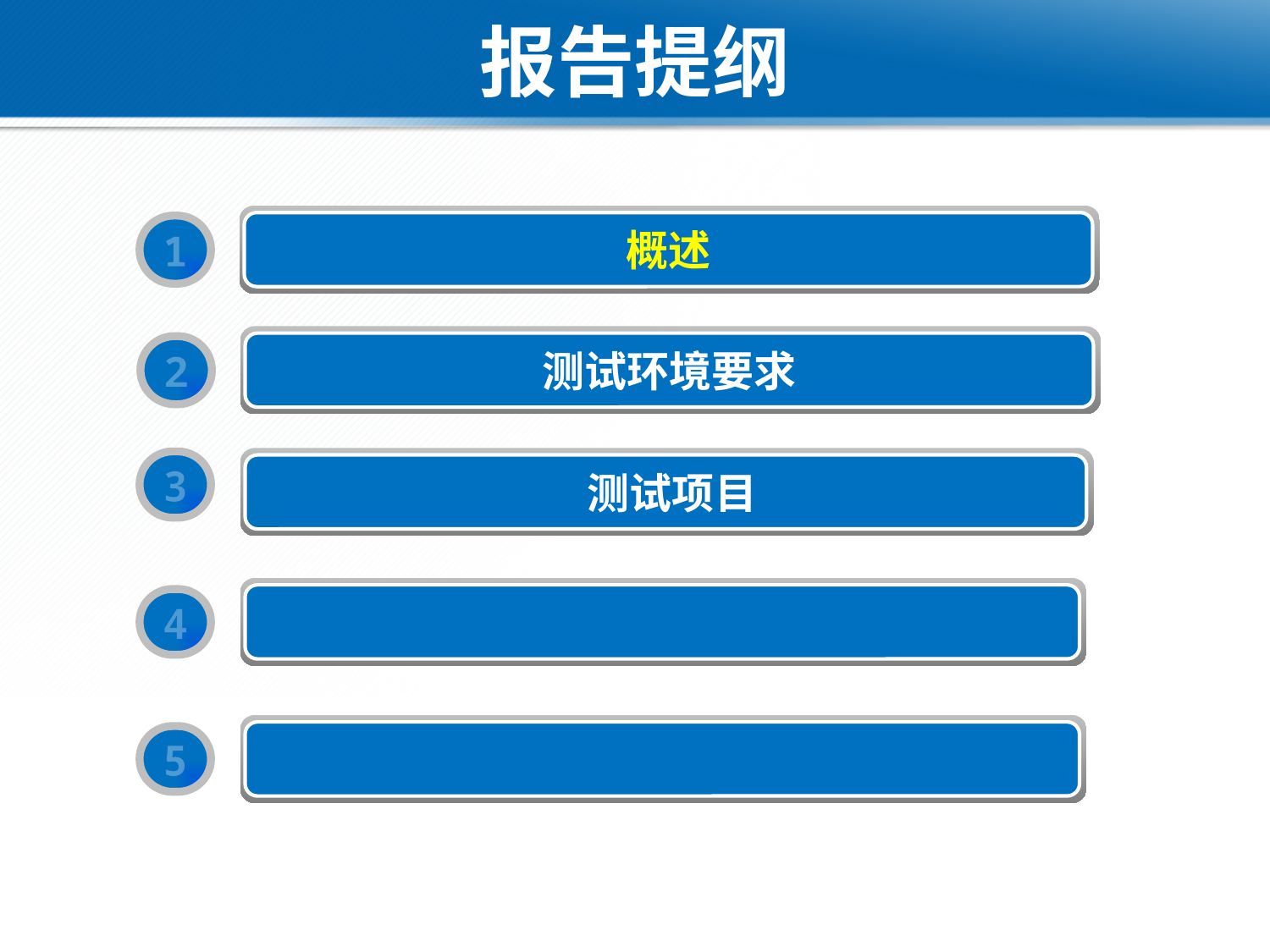

报告提纲

概述
1

测试环境要求
2

测试项目
3

4
协同创新中心机制体制改革措施

5
协同创新中心机制体制改革措施